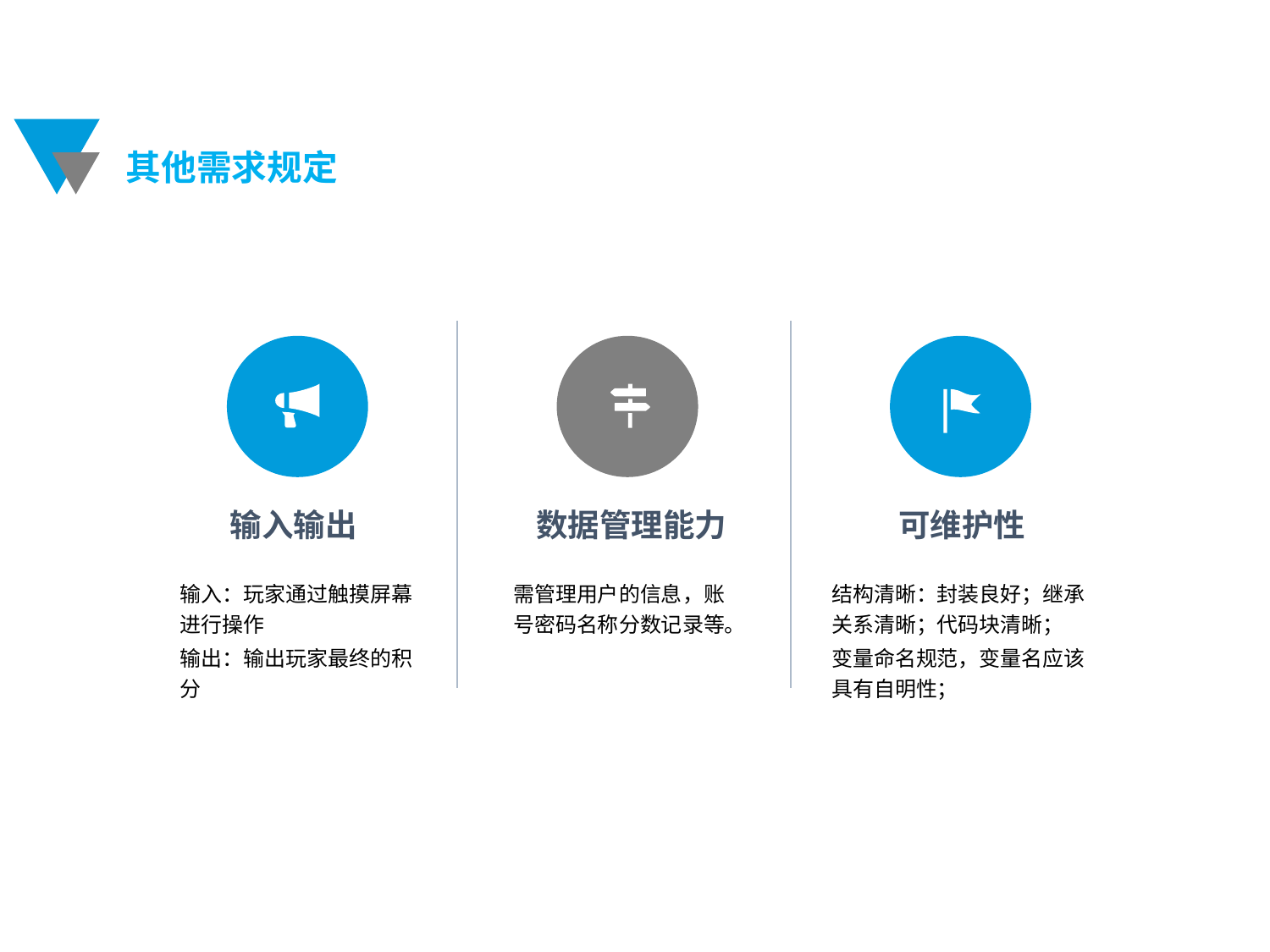

其他需求规定

输入输出
可维护性
数据管理能力
输入：玩家通过触摸屏幕进行操作
输出：输出玩家最终的积分
需管理用户的信息，账号密码名称分数记录等。
结构清晰：封装良好；继承关系清晰；代码块清晰；
变量命名规范，变量名应该具有自明性；